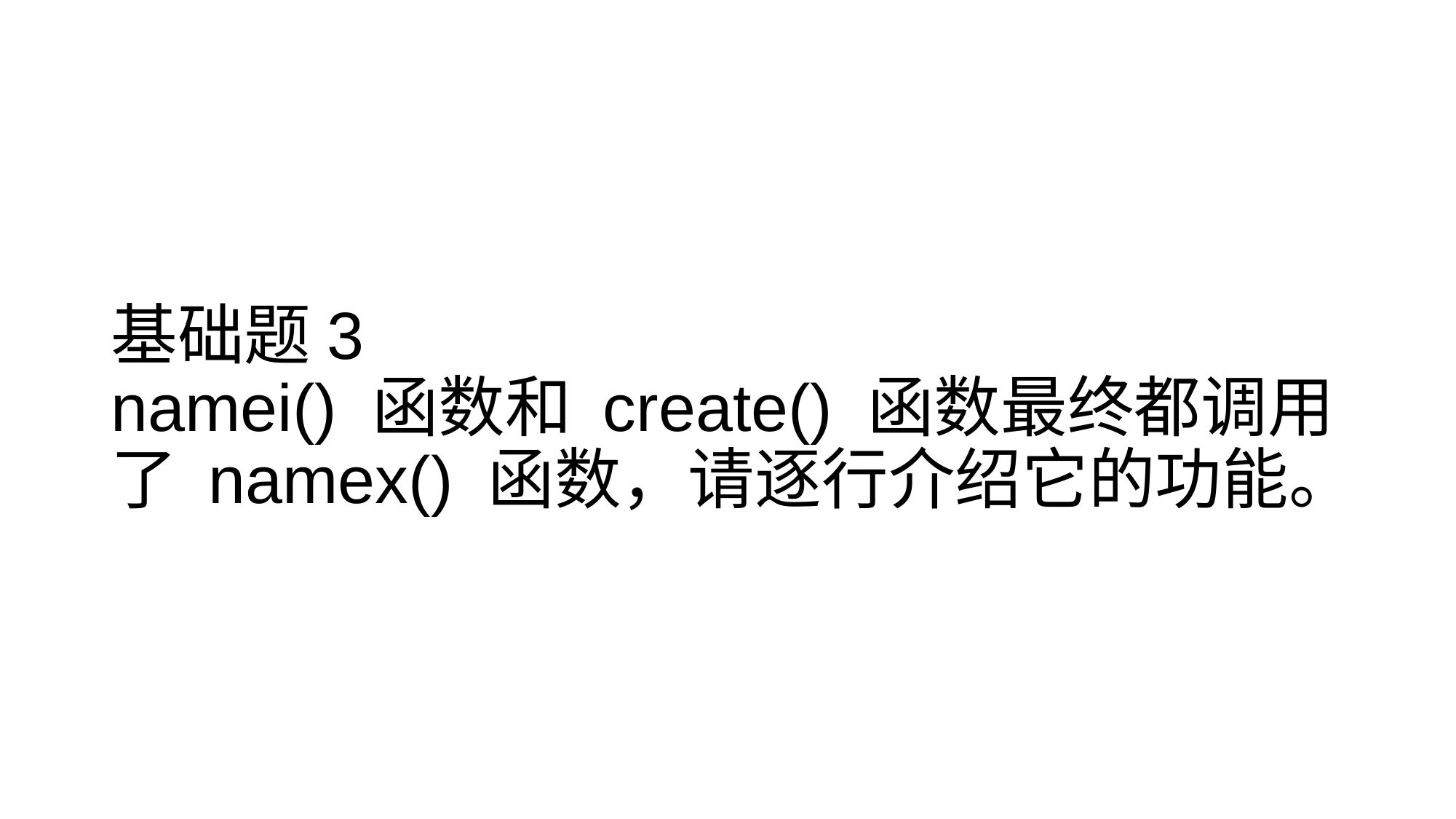

# 基础题3 namei() 函数和 create() 函数最终都调用了 namex() 函数，请逐行介绍它的功能。